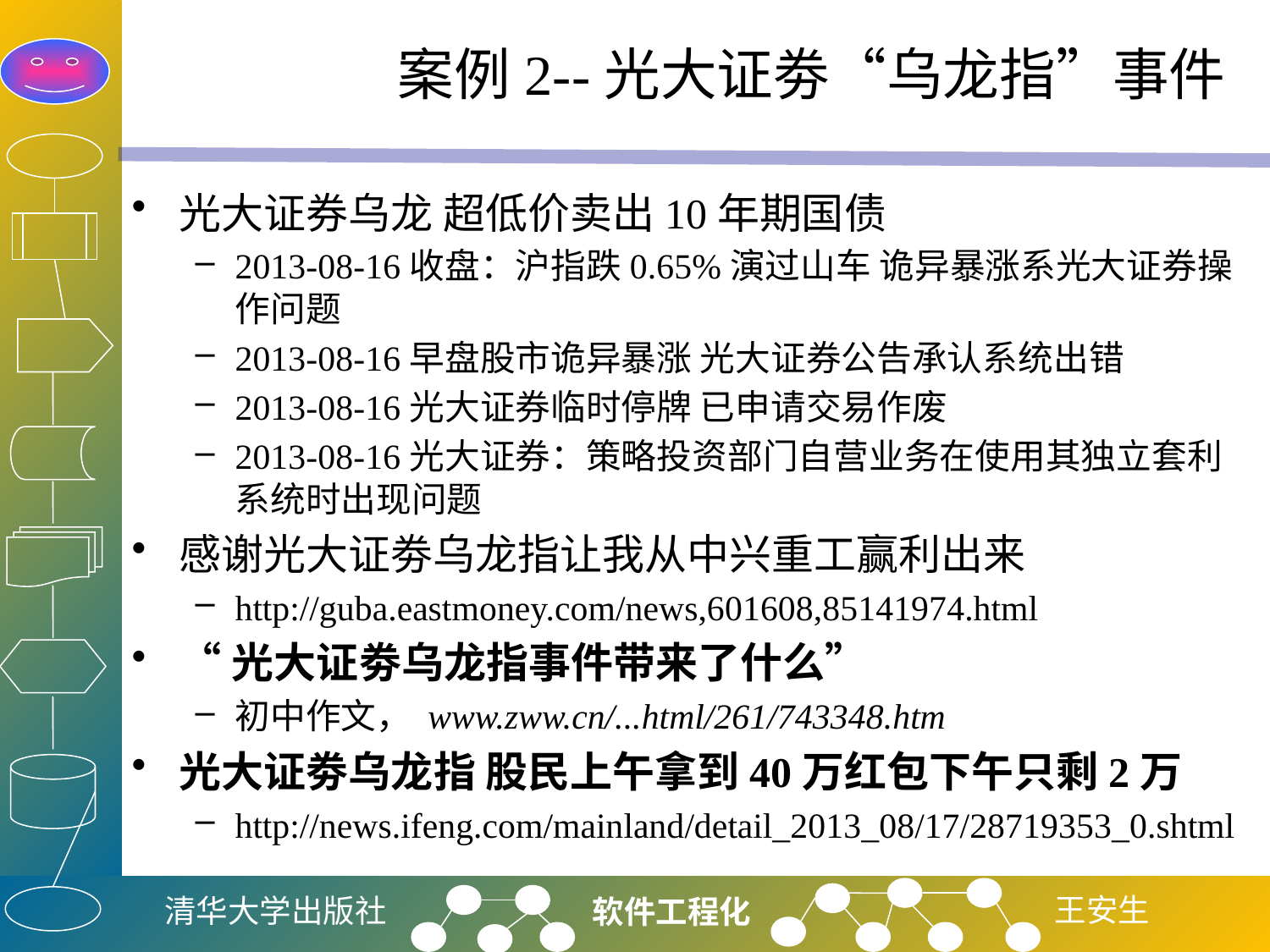

# 案例2--光大证劵“乌龙指”事件
光大证券乌龙 超低价卖出10年期国债
2013-08-16收盘：沪指跌0.65%演过山车 诡异暴涨系光大证券操作问题
2013-08-16早盘股市诡异暴涨 光大证券公告承认系统出错
2013-08-16光大证券临时停牌 已申请交易作废
2013-08-16光大证券：策略投资部门自营业务在使用其独立套利系统时出现问题
感谢光大证劵乌龙指让我从中兴重工赢利出来
http://guba.eastmoney.com/news,601608,85141974.html
“光大证劵乌龙指事件带来了什么”
初中作文， www.zww.cn/...html/261/743348.htm
光大证劵乌龙指 股民上午拿到40万红包下午只剩2万
http://news.ifeng.com/mainland/detail_2013_08/17/28719353_0.shtml